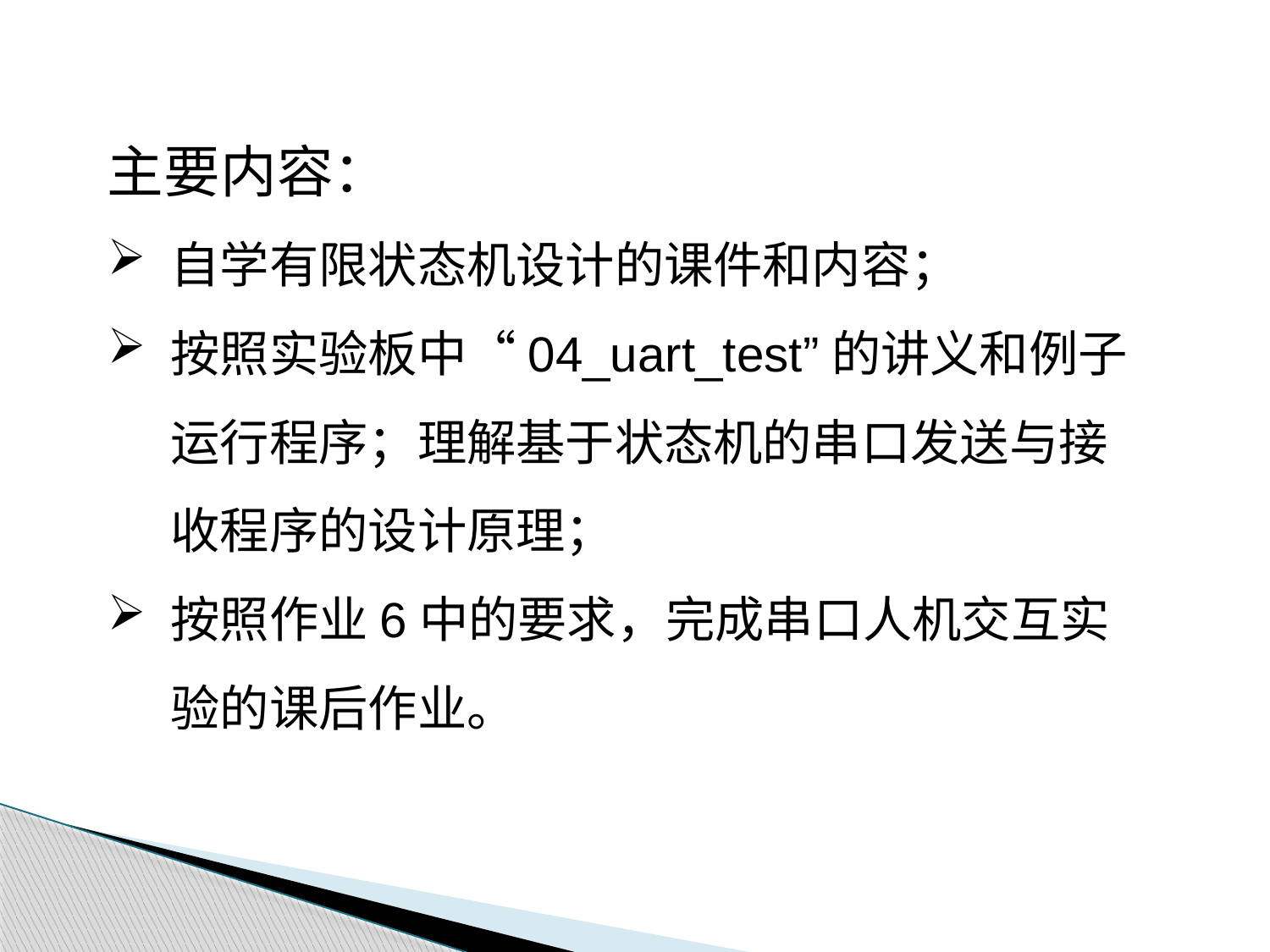

主要内容：
自学有限状态机设计的课件和内容；
按照实验板中“04_uart_test”的讲义和例子运行程序；理解基于状态机的串口发送与接收程序的设计原理；
按照作业6中的要求，完成串口人机交互实验的课后作业。